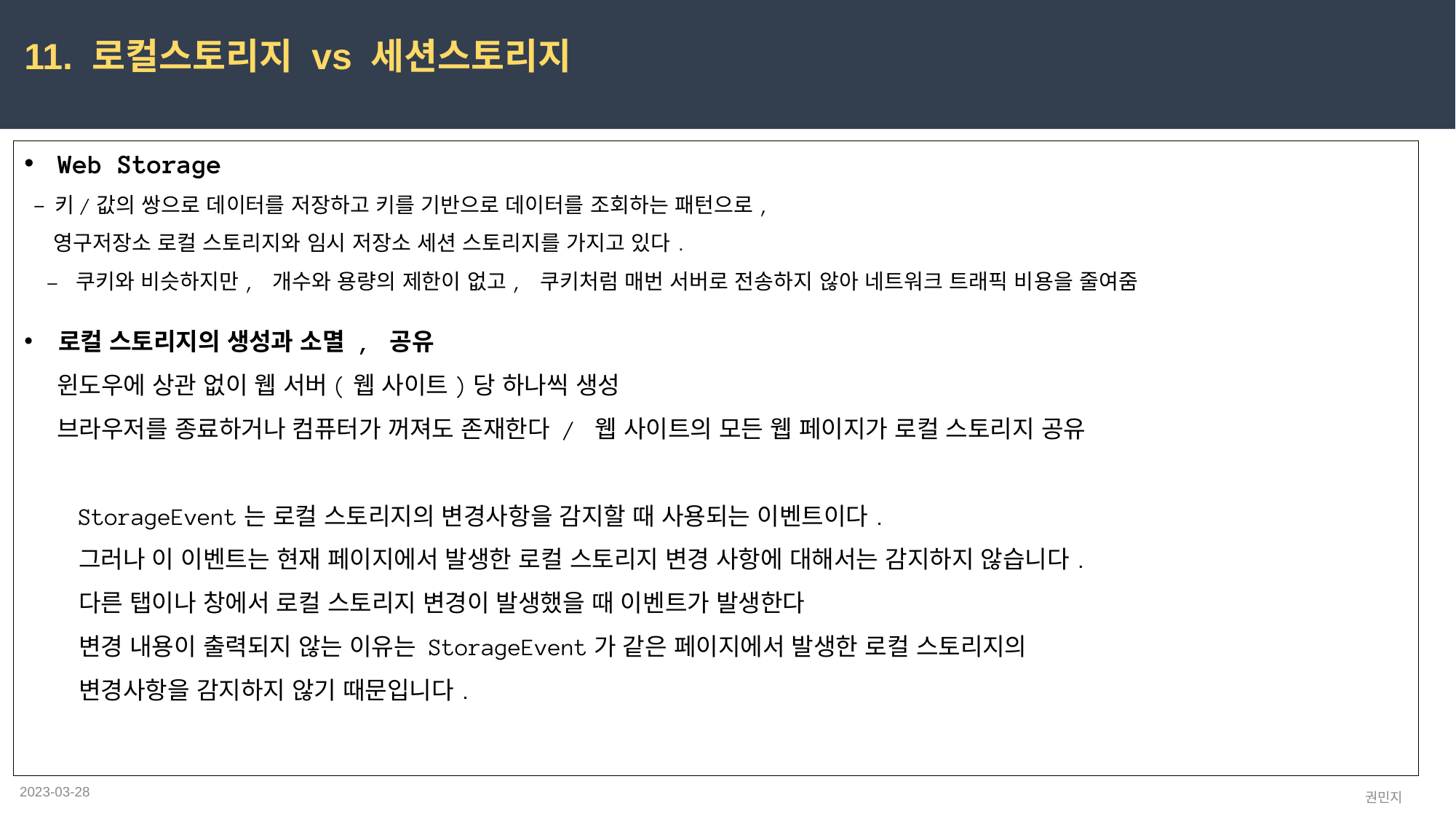

11. 로컬스토리지 vs 세션스토리지
Web Storage
  – 키/값의 쌍으로 데이터를 저장하고 키를 기반으로 데이터를 조회하는 패턴으로,
    영구저장소 로컬 스토리지와 임시 저장소 세션 스토리지를 가지고 있다.
  - 쿠키와 비슷하지만, 개수와 용량의 제한이 없고, 쿠키처럼 매번 서버로 전송하지 않아 네트워크 트래픽 비용을 줄여줌

로컬 스토리지의 생성과 소멸 , 공유
    윈도우에 상관 없이 웹 서버(웹 사이트)당 하나씩 생성
    브라우저를 종료하거나 컴퓨터가 꺼져도 존재한다 / 웹 사이트의 모든 웹 페이지가 로컬 스토리지 공유

StorageEvent는 로컬 스토리지의 변경사항을 감지할 때 사용되는 이벤트이다.
그러나 이 이벤트는 현재 페이지에서 발생한 로컬 스토리지 변경 사항에 대해서는 감지하지 않습니다.
다른 탭이나 창에서 로컬 스토리지 변경이 발생했을 때 이벤트가 발생한다
변경 내용이 출력되지 않는 이유는 StorageEvent가 같은 페이지에서 발생한 로컬 스토리지의
변경사항을 감지하지 않기 때문입니다.

2023-03-28
권민지